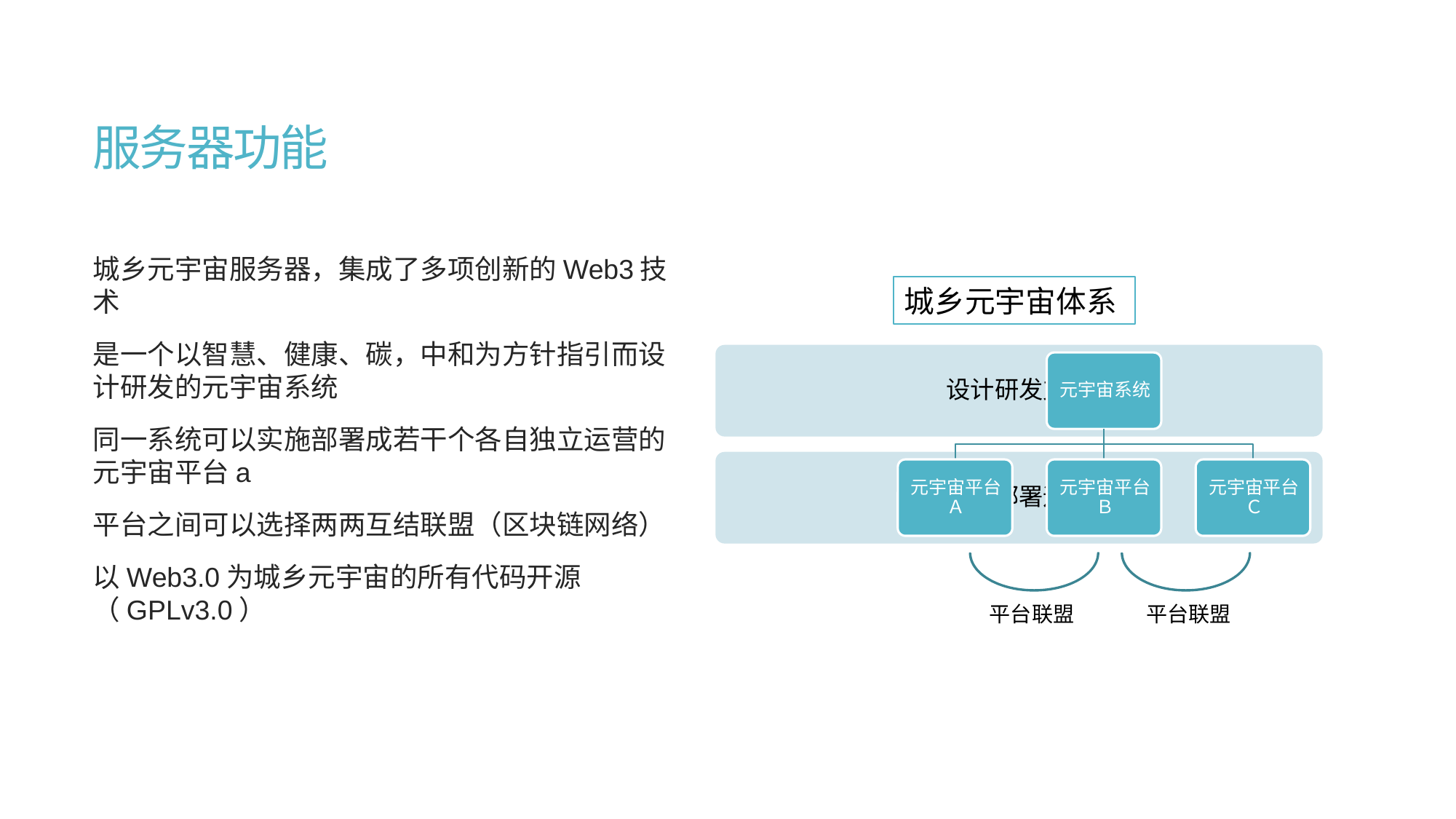

# 服务器功能
城乡元宇宙服务器，集成了多项创新的Web3技术
是一个以智慧、健康、碳，中和为方针指引而设计研发的元宇宙系统
同一系统可以实施部署成若干个各自独立运营的元宇宙平台a
平台之间可以选择两两互结联盟（区块链网络）
以Web3.0为城乡元宇宙的所有代码开源（GPLv3.0）
实施部署运营
设计研发支撑
元宇宙系统
元宇宙平台
Ａ
元宇宙平台
Ｂ
元宇宙平台
Ｃ
城乡元宇宙体系

平台联盟

平台联盟